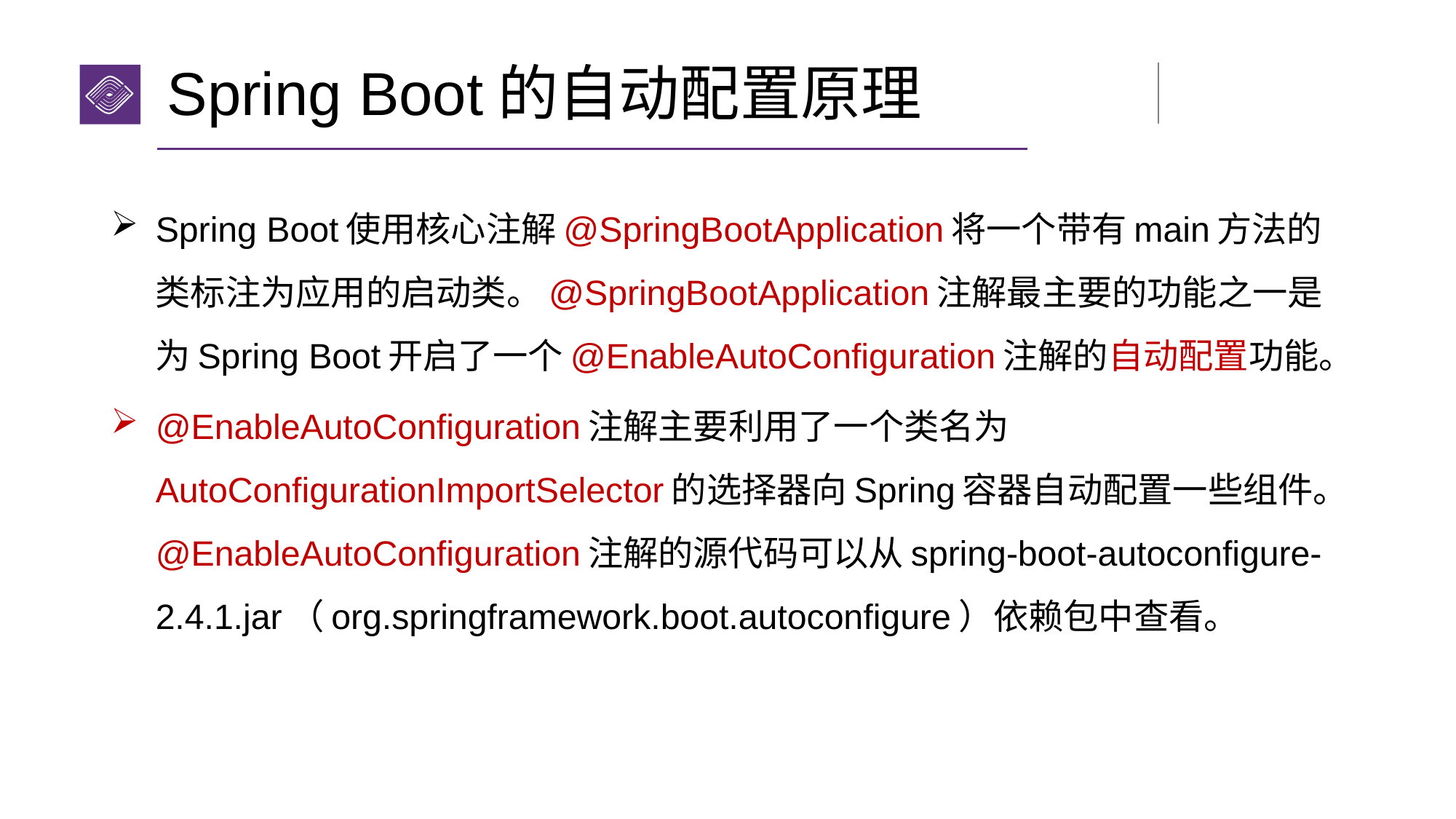

# Spring Boot的自动配置原理
Spring Boot使用核心注解@SpringBootApplication将一个带有main方法的类标注为应用的启动类。@SpringBootApplication注解最主要的功能之一是为Spring Boot开启了一个@EnableAutoConfiguration注解的自动配置功能。
@EnableAutoConfiguration注解主要利用了一个类名为AutoConfigurationImportSelector的选择器向Spring容器自动配置一些组件。@EnableAutoConfiguration注解的源代码可以从spring-boot-autoconfigure-2.4.1.jar（org.springframework.boot.autoconfigure）依赖包中查看。
38